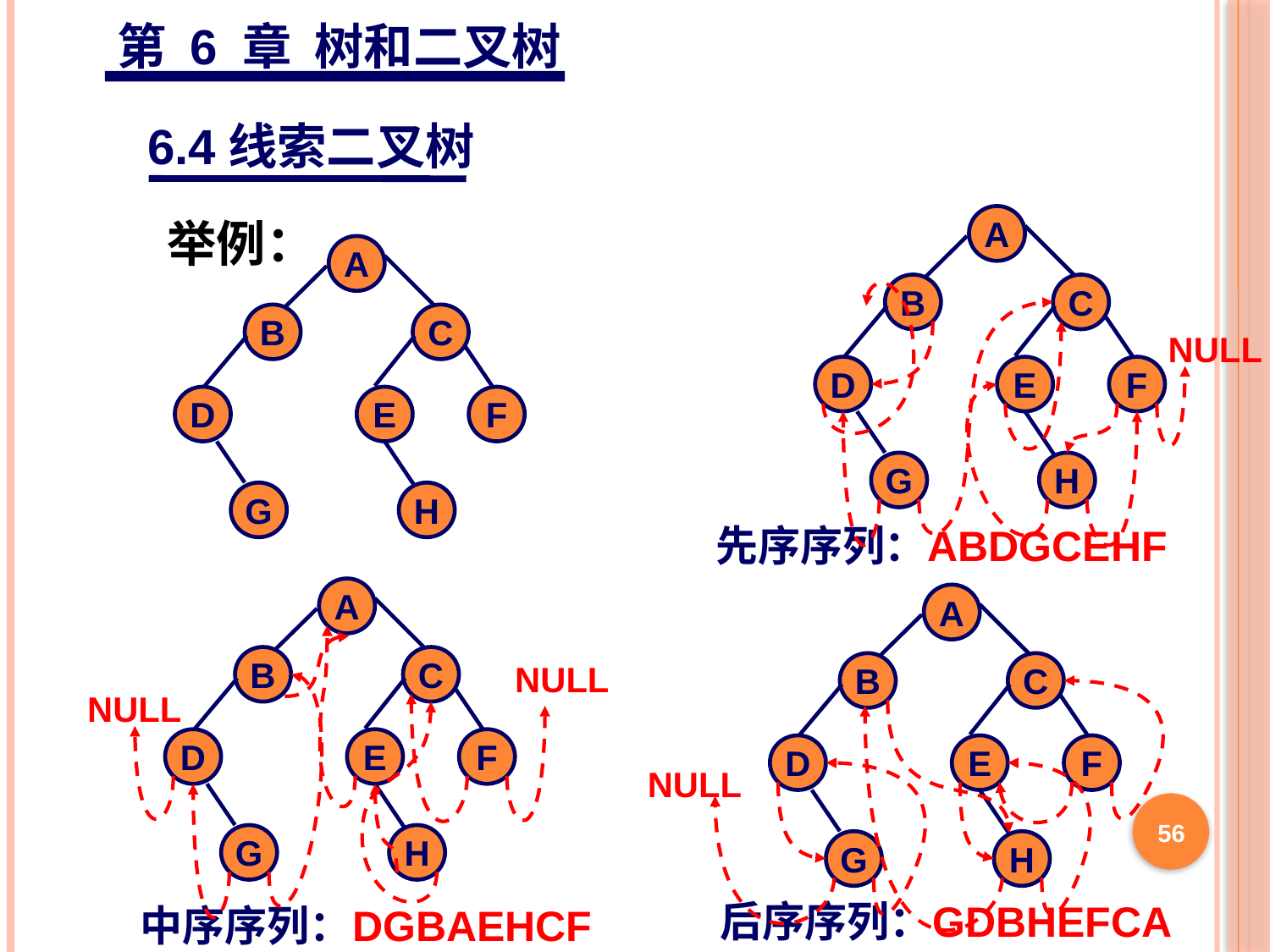

第 6 章  树和二叉树

6.4线索二叉树

举例：
A

B
C

D
E
F

G
H

A

B
C

D
E
F

G
H

NULL
先序序列：
ABDGCEHF
A

B
C

D
E
F

G
H

A

B
C

D
E
F

G
H

NULL
NULL
NULL
56
后序序列：
GDBHEFCA
中序序列：
DGBAEHCF